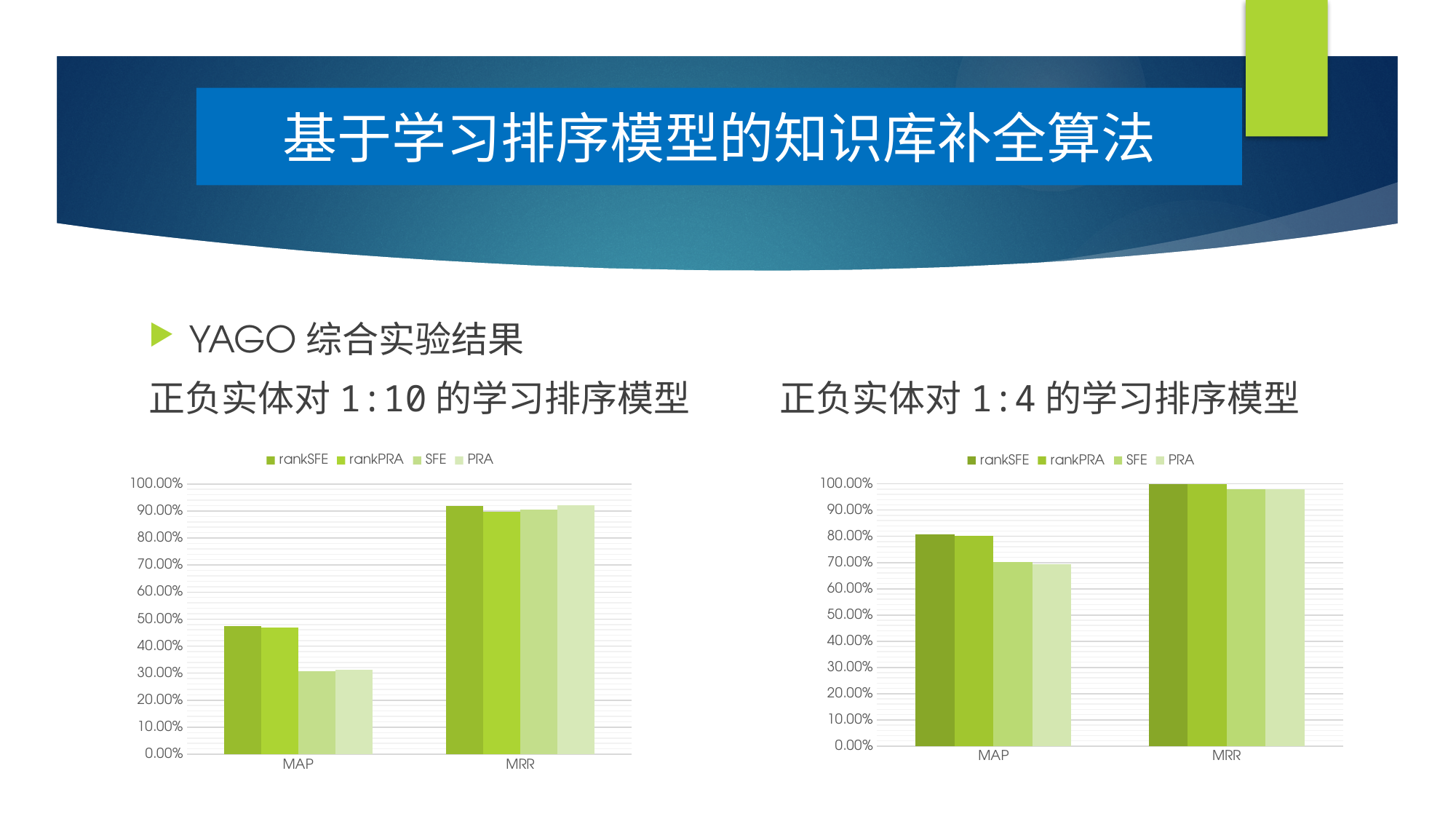

# 基于学习排序模型的知识库补全算法
YAGO综合实验结果
正负实体对1:10的学习排序模型           正负实体对1:4的学习排序模型

### Chart

| Category | rankSFE | rankPRA | SFE | PRA |
|---|---|---|---|---|
| MAP | 0.4733 | 0.4691 | 0.3083 | 0.3127 |
| MRR | 0.9195 | 0.8962 | 0.9048 | 0.9214 |

### Chart

| Category | rankSFE | rankPRA | SFE | PRA |
|---|---|---|---|---|
| MAP | 0.8068 | 0.8006 | 0.7031 | 0.6935 |
| MRR | 1.0 | 1.0 | 0.9783 | 0.9783 |